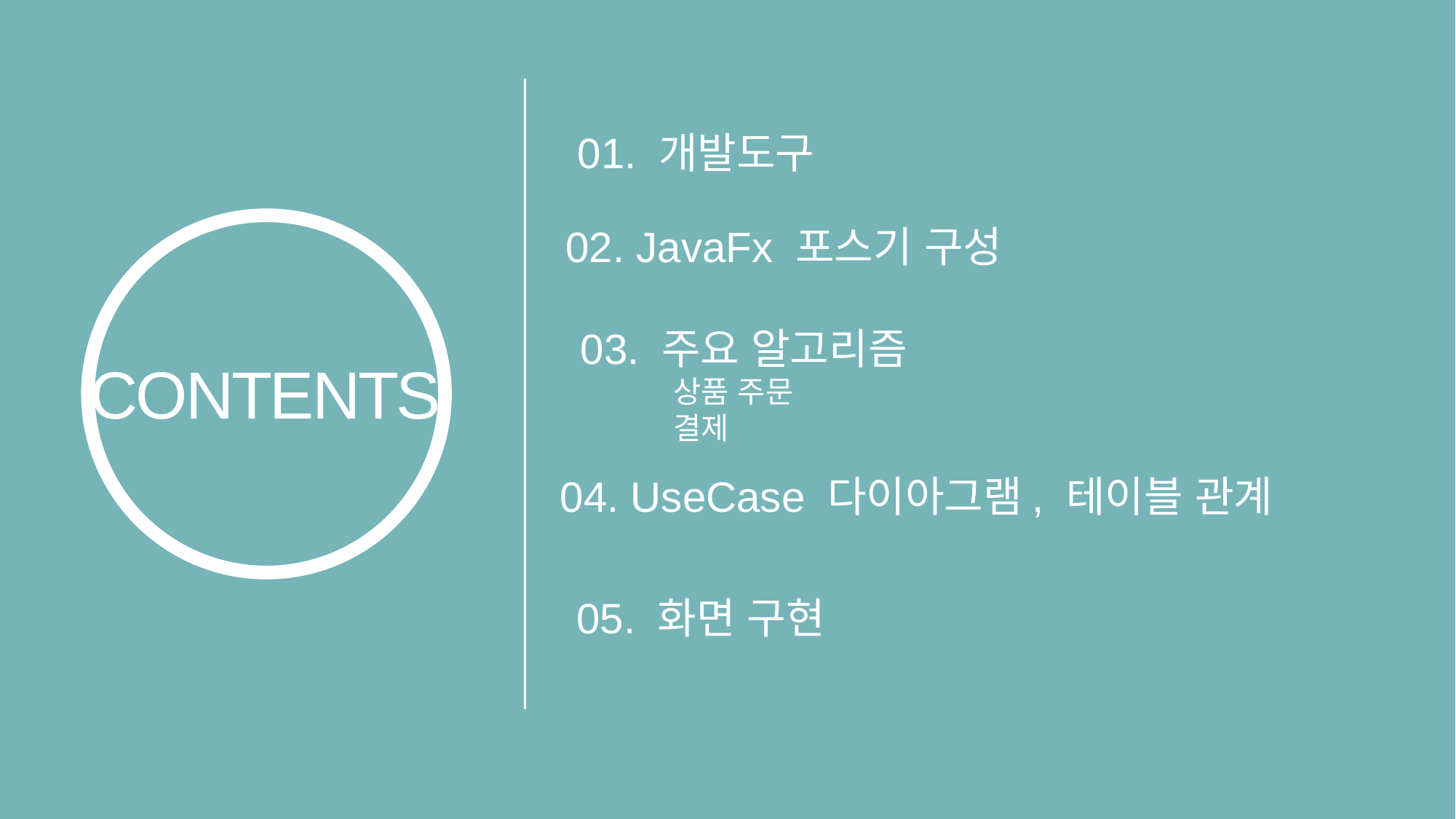

01. 개발도구

02. JavaFx 포스기 구성

CONTENTS
03. 주요 알고리즘
          상품 주문
          결제
04. UseCase 다이아그램, 테이블 관계
05. 화면 구현